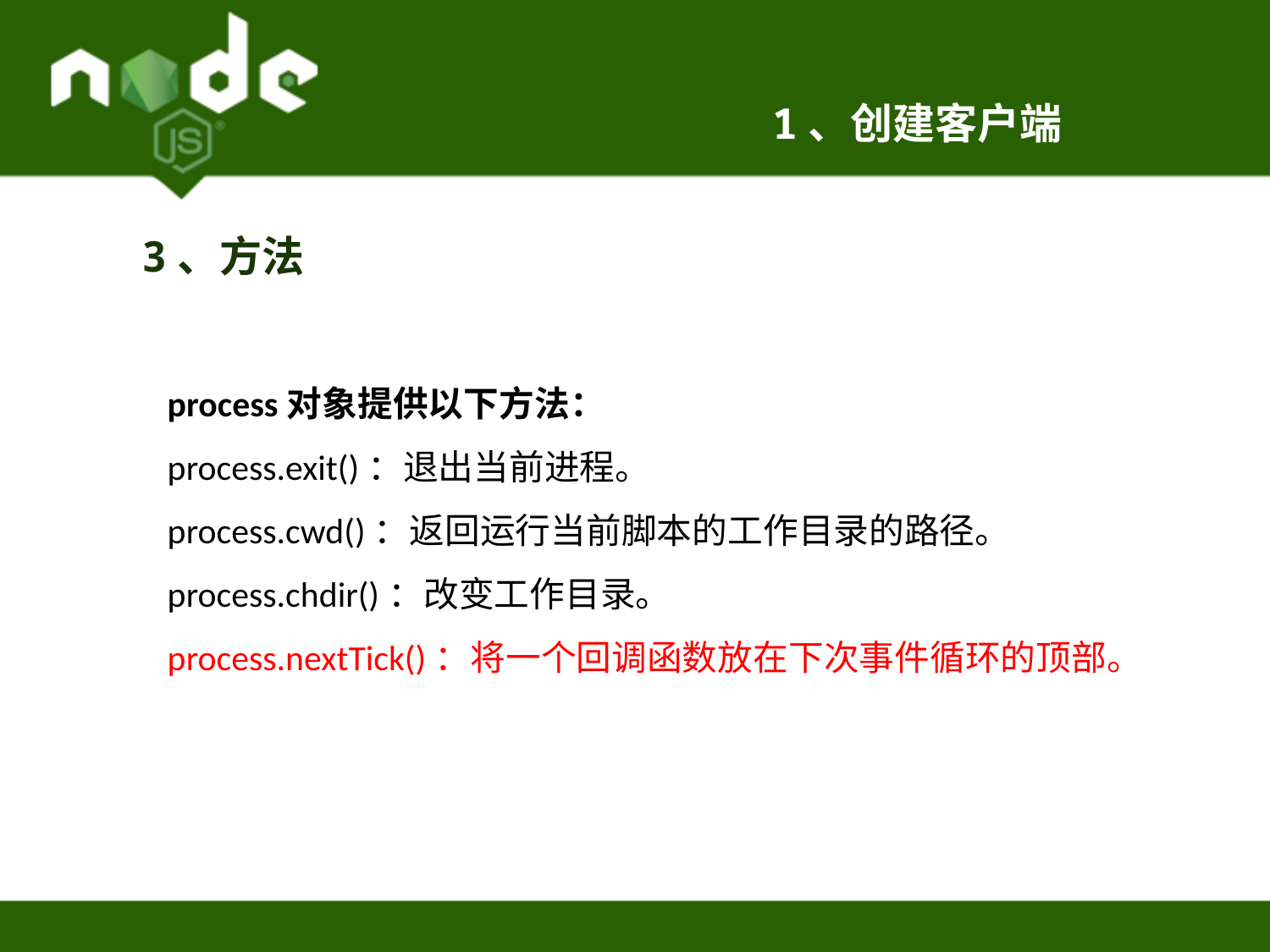

1、创建客户端
3、方法
process对象提供以下方法：
process.exit()：退出当前进程。
process.cwd()：返回运行当前脚本的工作目录的路径。
process.chdir()：改变工作目录。
process.nextTick()：将一个回调函数放在下次事件循环的顶部。